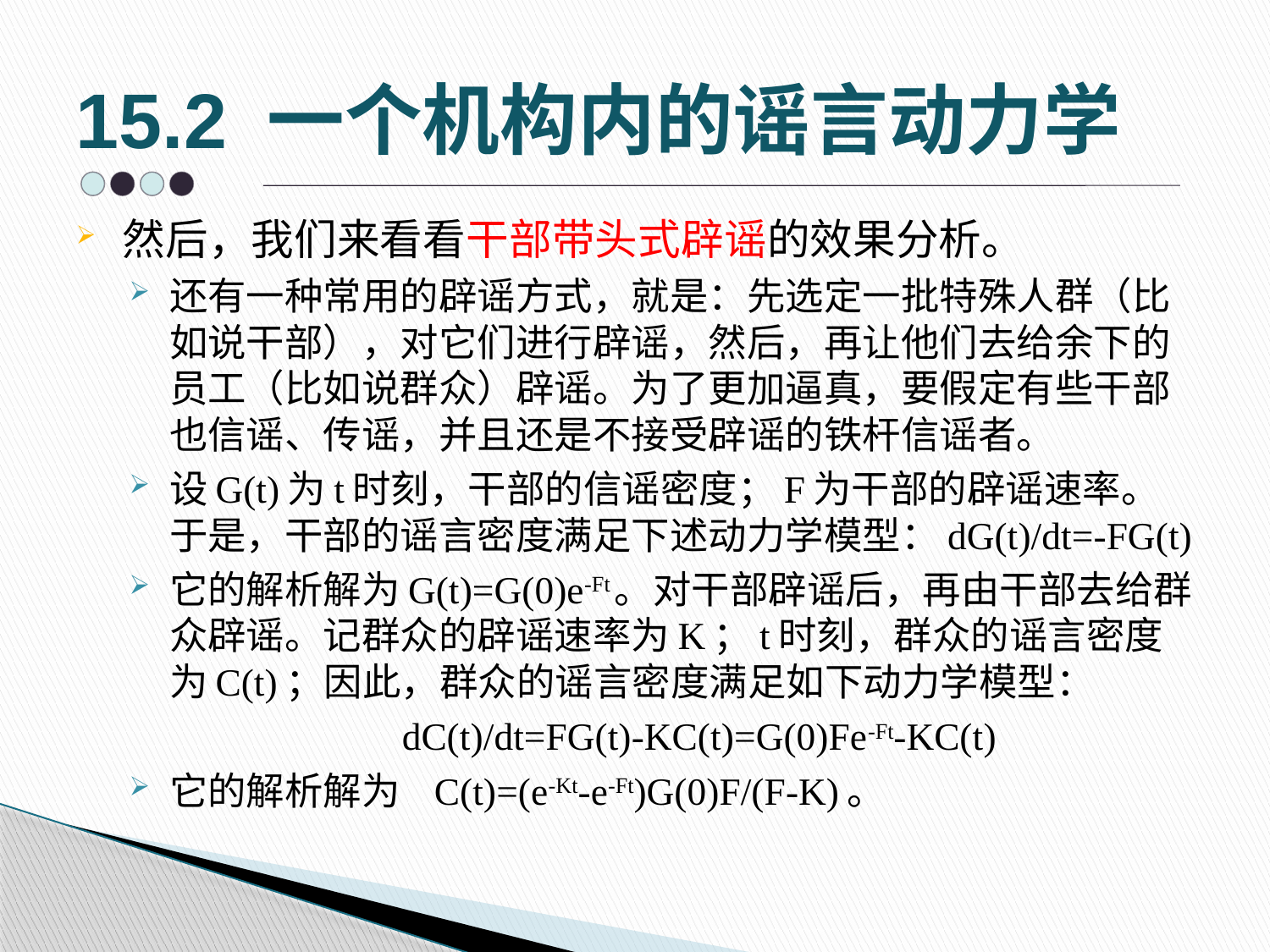

# 15.2 一个机构内的谣言动力学

然后，我们来看看干部带头式辟谣的效果分析。
还有一种常用的辟谣方式，就是：先选定一批特殊人群（比如说干部），对它们进行辟谣，然后，再让他们去给余下的员工（比如说群众）辟谣。为了更加逼真，要假定有些干部也信谣、传谣，并且还是不接受辟谣的铁杆信谣者。
设G(t)为t时刻，干部的信谣密度；F为干部的辟谣速率。于是，干部的谣言密度满足下述动力学模型：dG(t)/dt=-FG(t)
它的解析解为G(t)=G(0)e-Ft。对干部辟谣后，再由干部去给群众辟谣。记群众的辟谣速率为K；t时刻，群众的谣言密度为C(t)；因此，群众的谣言密度满足如下动力学模型：
                            dC(t)/dt=FG(t)-KC(t)=G(0)Fe-Ft-KC(t)
它的解析解为   C(t)=(e-Kt-e-Ft)G(0)F/(F-K)。